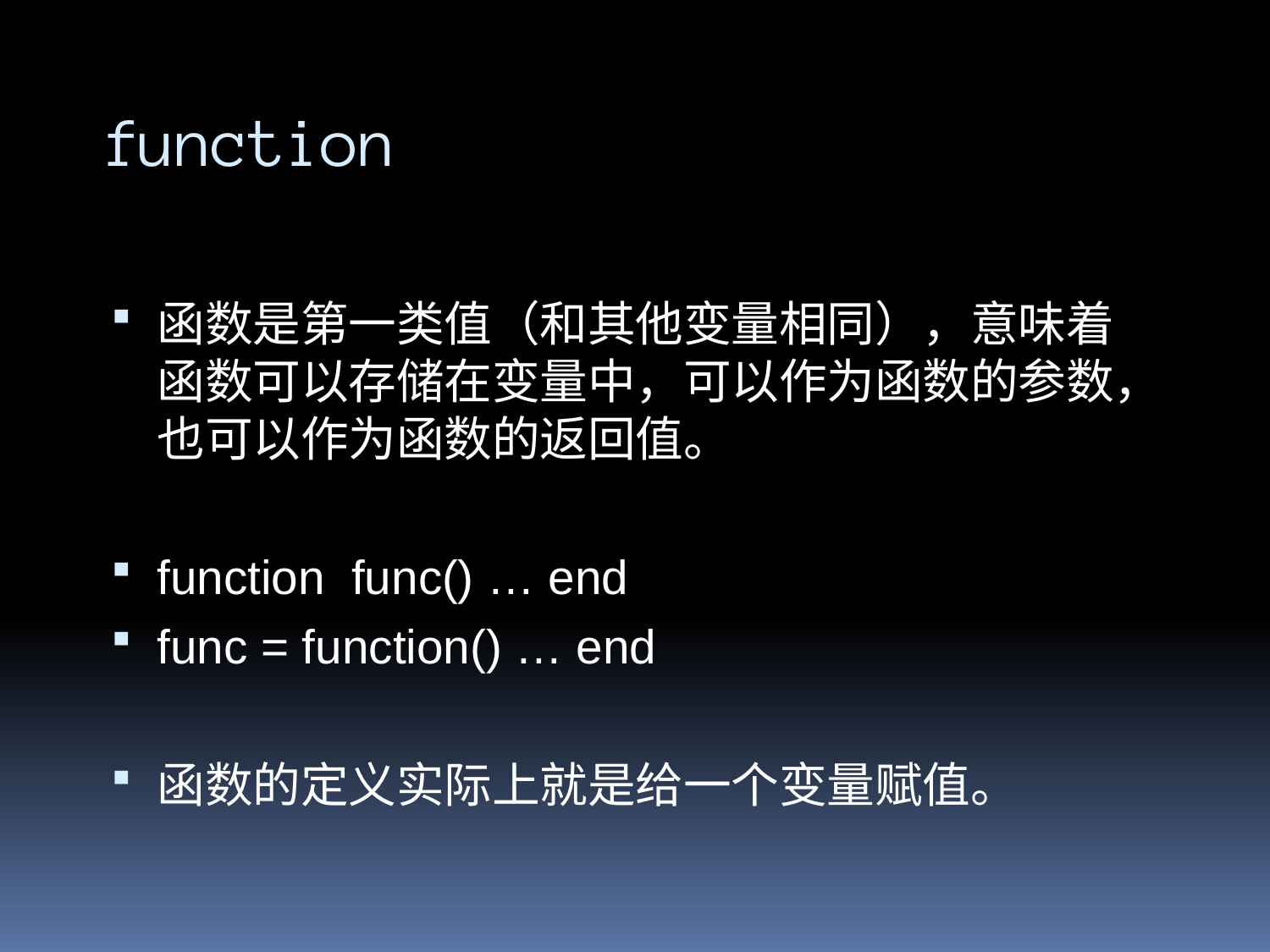

# function
函数是第一类值（和其他变量相同），意味着函数可以存储在变量中，可以作为函数的参数，也可以作为函数的返回值。

function  func() … end
func = function() … end

函数的定义实际上就是给一个变量赋值。